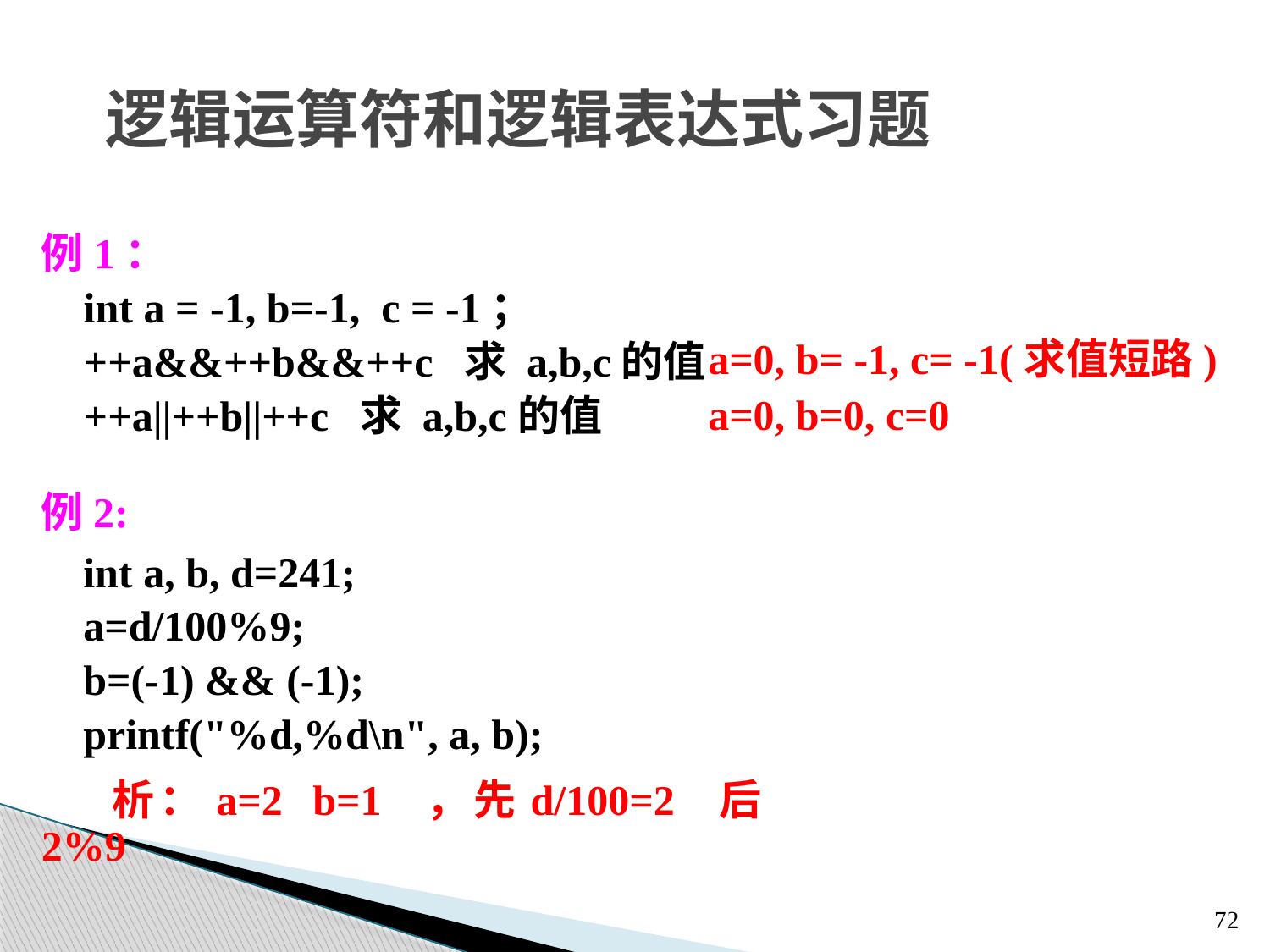

# 逻辑运算符和逻辑表达式习题
例1：
    int a = -1, b=-1,  c = -1；
    ++a&&++b&&++c  求 a,b,c的值
    ++a||++b||++c  求 a,b,c的值
a=0, b= -1, c= -1(求值短路)
a=0, b=0, c=0
例2:
    int a, b, d=241;
    a=d/100%9;
    b=(-1) && (-1);
    printf("%d,%d\n", a, b);
    析：a=2  b=1  ，先d/100=2  后2%9
72